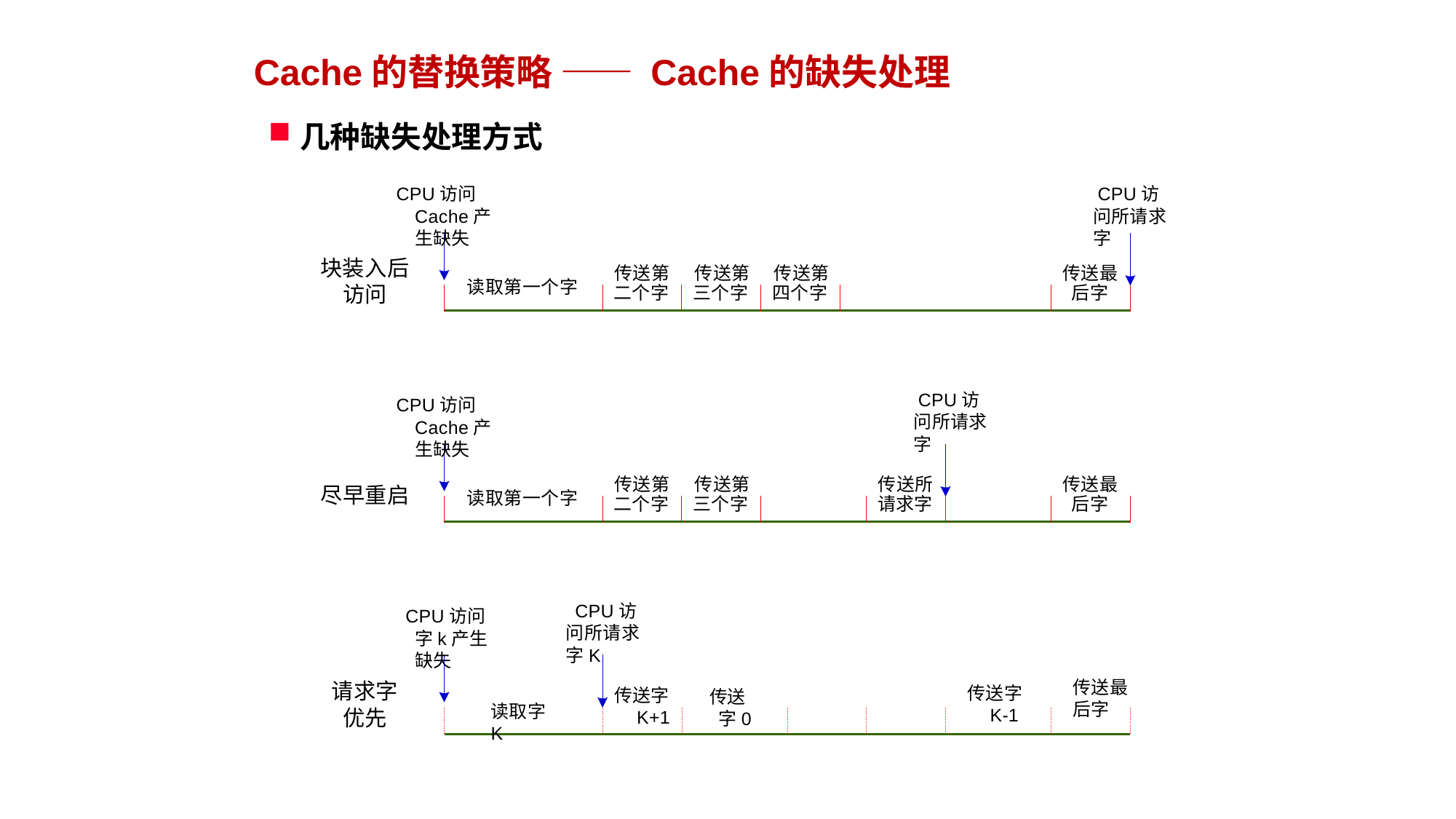

# Cache的替换策略 —— Cache的缺失处理
几种缺失处理方式
CPU访问Cache产生缺失
CPU访问所请求字

块装入后访问
传送第	传送第	传送第
传送最

| 读取第一个字 | 二个字 | 三个字 | 四个字 |  | 后字 |
| --- | --- | --- | --- | --- | --- |
CPU访问所请求字
CPU访问Cache产生缺失

传送第	传送第
传送所
传送最

尽早重启

| 读取第一个字 | 二个字 | 三个字 |  | 请求字 |  | 后字 |
| --- | --- | --- | --- | --- | --- | --- |
CPU访问所请求字K
CPU访问字k产生缺失

传送最后字
请求字优先
传送字  K-1
传送字  K+1
传送 字0

读取字K